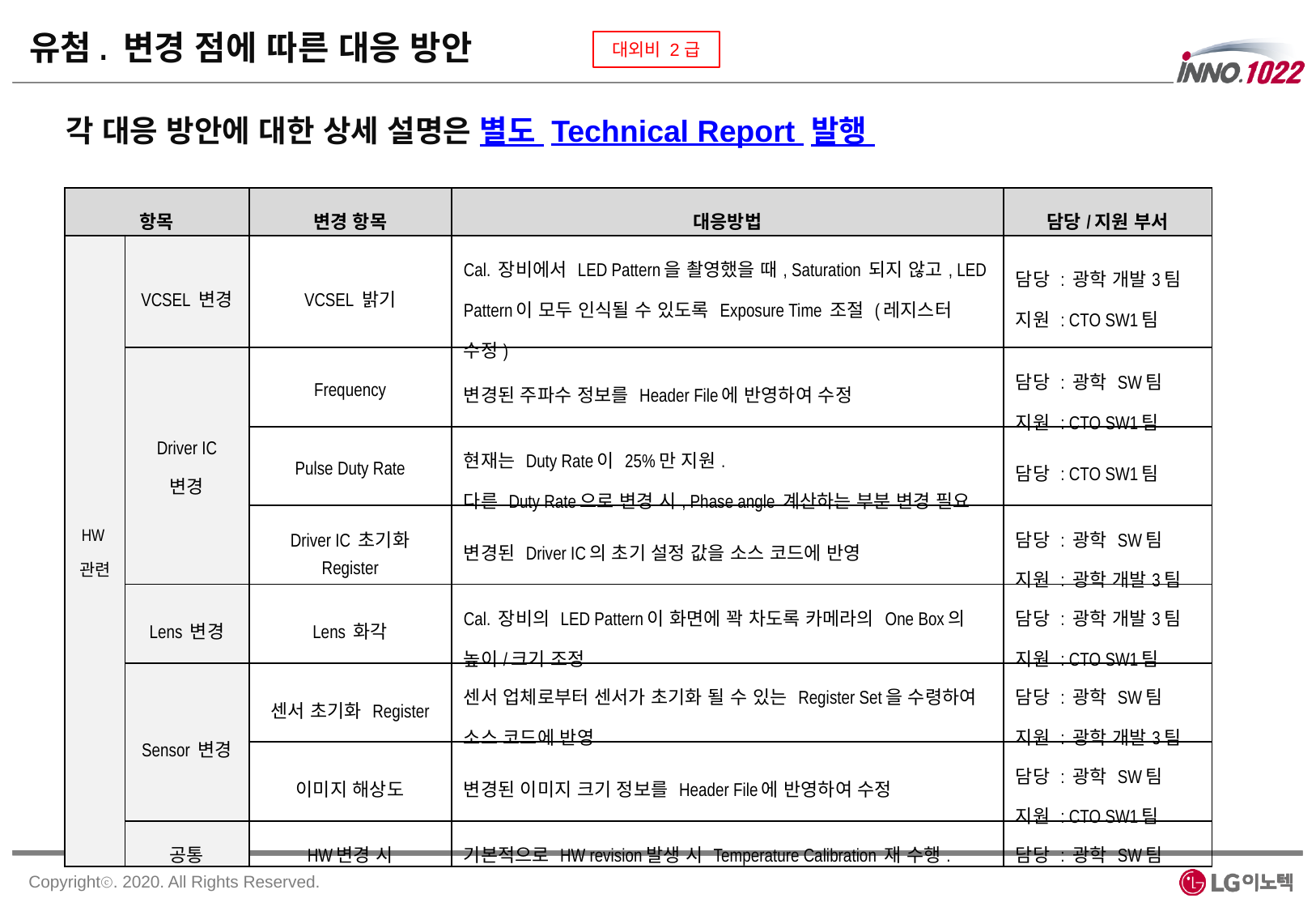

유첨. 변경 점에 따른 대응 방안
각 대응 방안에 대한 상세 설명은 별도 Technical Report 발행
| 항목 |  | 변경 항목 | 대응방법 | 담당/지원 부서 |
| --- | --- | --- | --- | --- |
| HW 관련 | VCSEL 변경 | VCSEL 밝기 | Cal. 장비에서 LED Pattern을 촬영했을 때, Saturation 되지 않고, LED Pattern이 모두 인식될 수 있도록 Exposure Time 조절 (레지스터 수정) | 담당 : 광학 개발3팀 지원 : CTO SW1팀 |
|  | Driver IC 변경 | Frequency | 변경된 주파수 정보를 Header File에 반영하여 수정 | 담당 : 광학 SW팀 지원 : CTO SW1팀 |
|  |  | Pulse Duty Rate | 현재는 Duty Rate이 25%만 지원. 다른 Duty Rate으로 변경 시, Phase angle 계산하는 부분 변경 필요 | 담당 : CTO SW1팀 |
|  |  | Driver IC 초기화 Register | 변경된 Driver IC의 초기 설정 값을 소스 코드에 반영 | 담당 : 광학 SW팀 지원 : 광학 개발3팀 |
|  | Lens 변경 | Lens 화각 | Cal. 장비의 LED Pattern이 화면에 꽉 차도록 카메라의 One Box의 높이/크기 조정 | 담당 : 광학 개발3팀 지원 : CTO SW1팀 |
|  | Sensor 변경 | 센서 초기화 Register | 센서 업체로부터 센서가 초기화 될 수 있는 Register Set을 수령하여 소스 코드에 반영 | 담당 : 광학 SW팀 지원 : 광학 개발3팀 |
|  |  | 이미지 해상도 | 변경된 이미지 크기 정보를 Header File에 반영하여 수정 | 담당 : 광학 SW팀 지원 : CTO SW1팀 |
|  | 공통 | HW변경 시 | 기본적으로 HW revision발생 시 Temperature Calibration 재 수행. | 담당 : 광학 SW팀 |